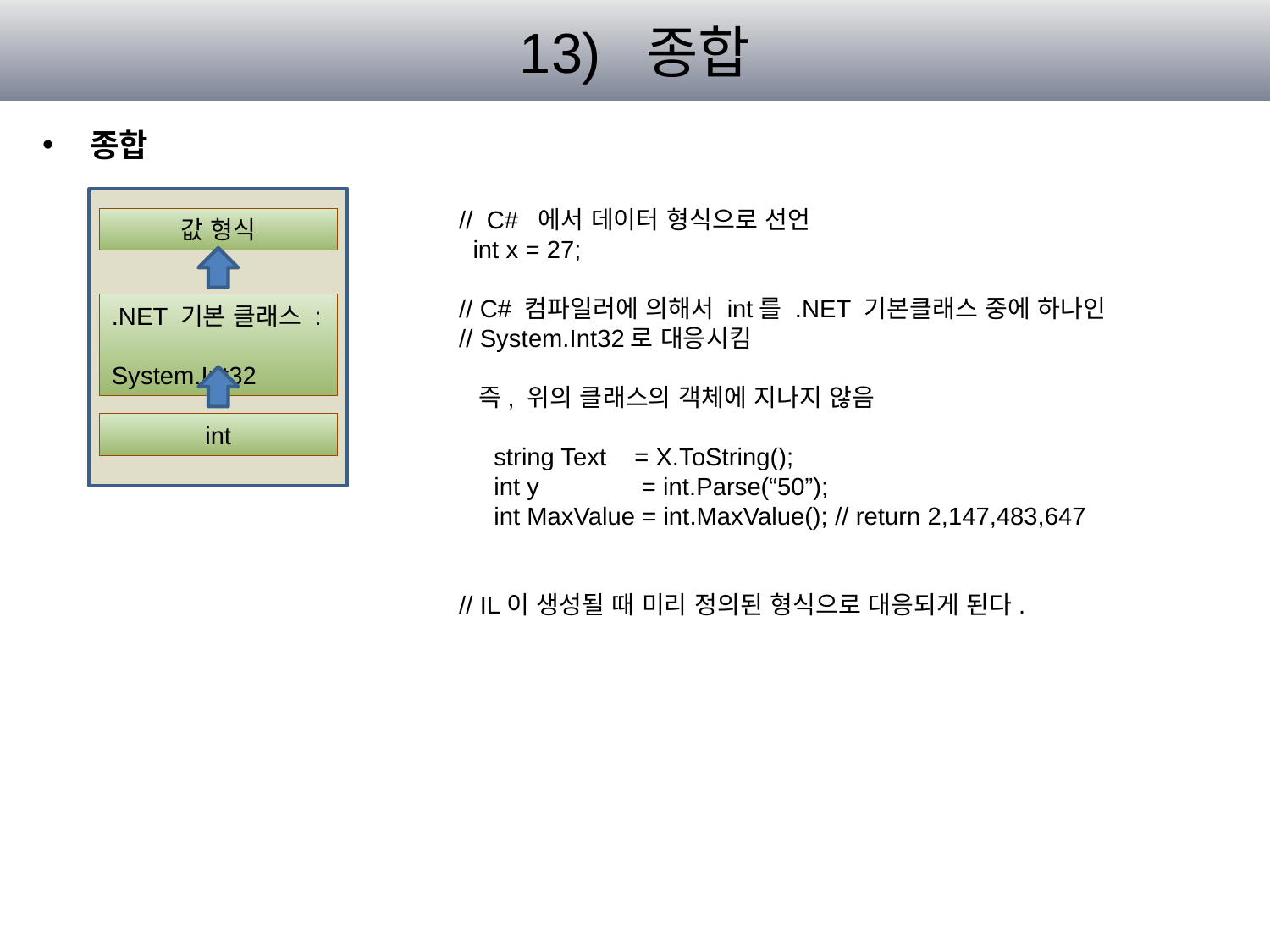

# 13)  종합
종합

//  C#  에서 데이터 형식으로 선언
  int x = 27;

// C# 컴파일러에 의해서 int를 .NET 기본클래스 중에 하나인
// System.Int32로 대응시킴

  즉, 위의 클래스의 객체에 지나지 않음

     string Text    = X.ToString();
     int y 	        = int.Parse(“50”);
     int MaxValue = int.MaxValue(); // return 2,147,483,647

// IL이 생성될 때 미리 정의된 형식으로 대응되게 된다.

값 형식

.NET 기본 클래스 :
System.Int32

int